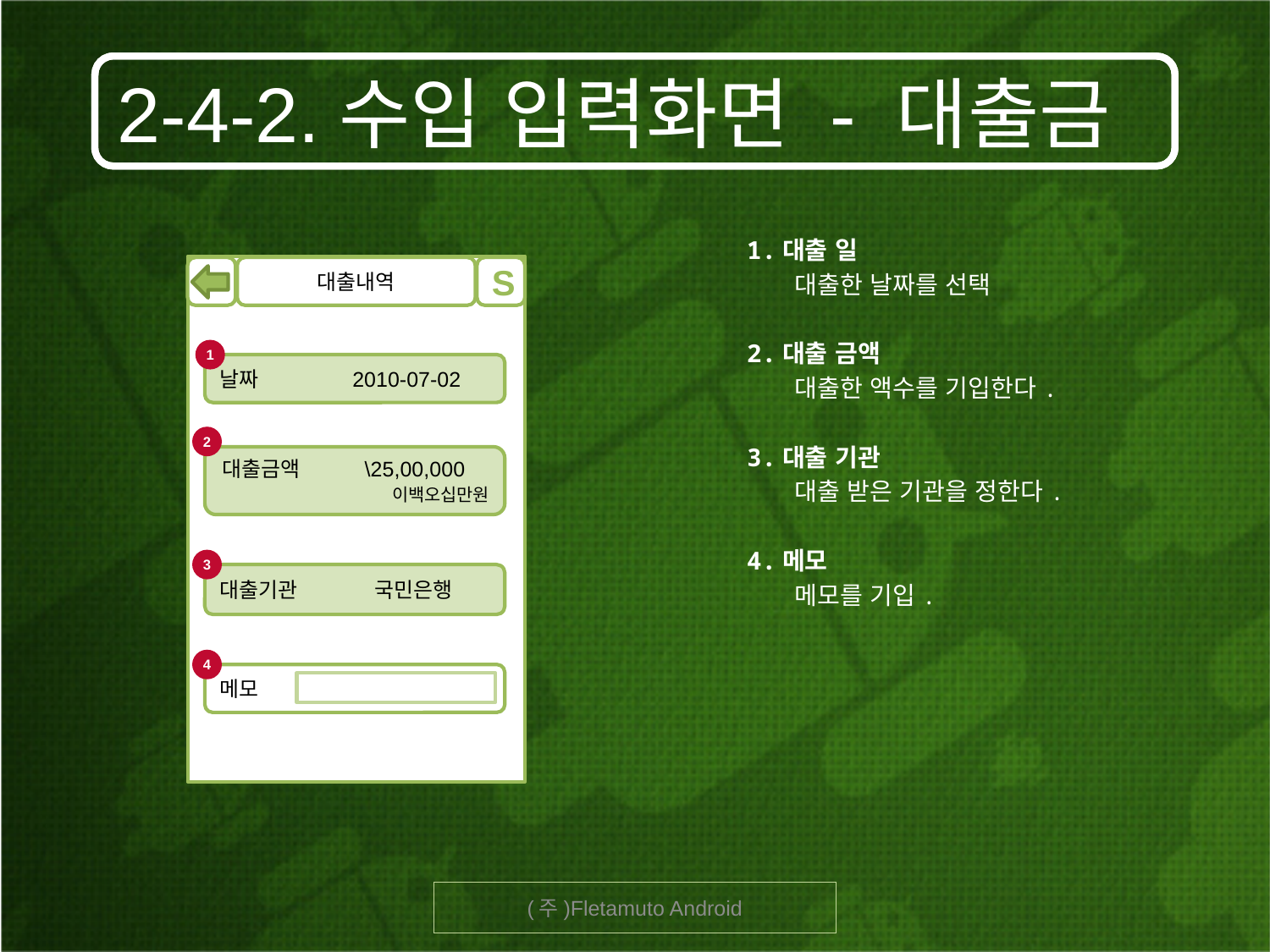

# 2-4-2.수입 입력화면 - 대출금
1.대출 일
	대출한 날짜를 선택

2.대출 금액
	대출한 액수를 기입한다.

3.대출 기관
	대출 받은 기관을 정한다.

4.메모
	메모를 기입.

대출내역
S
1
날짜               2010-07-02
2
대출금액          \25,00,000          이백오십만원
3
대출기관             국민은행
4
메모

(주)Fletamuto Android